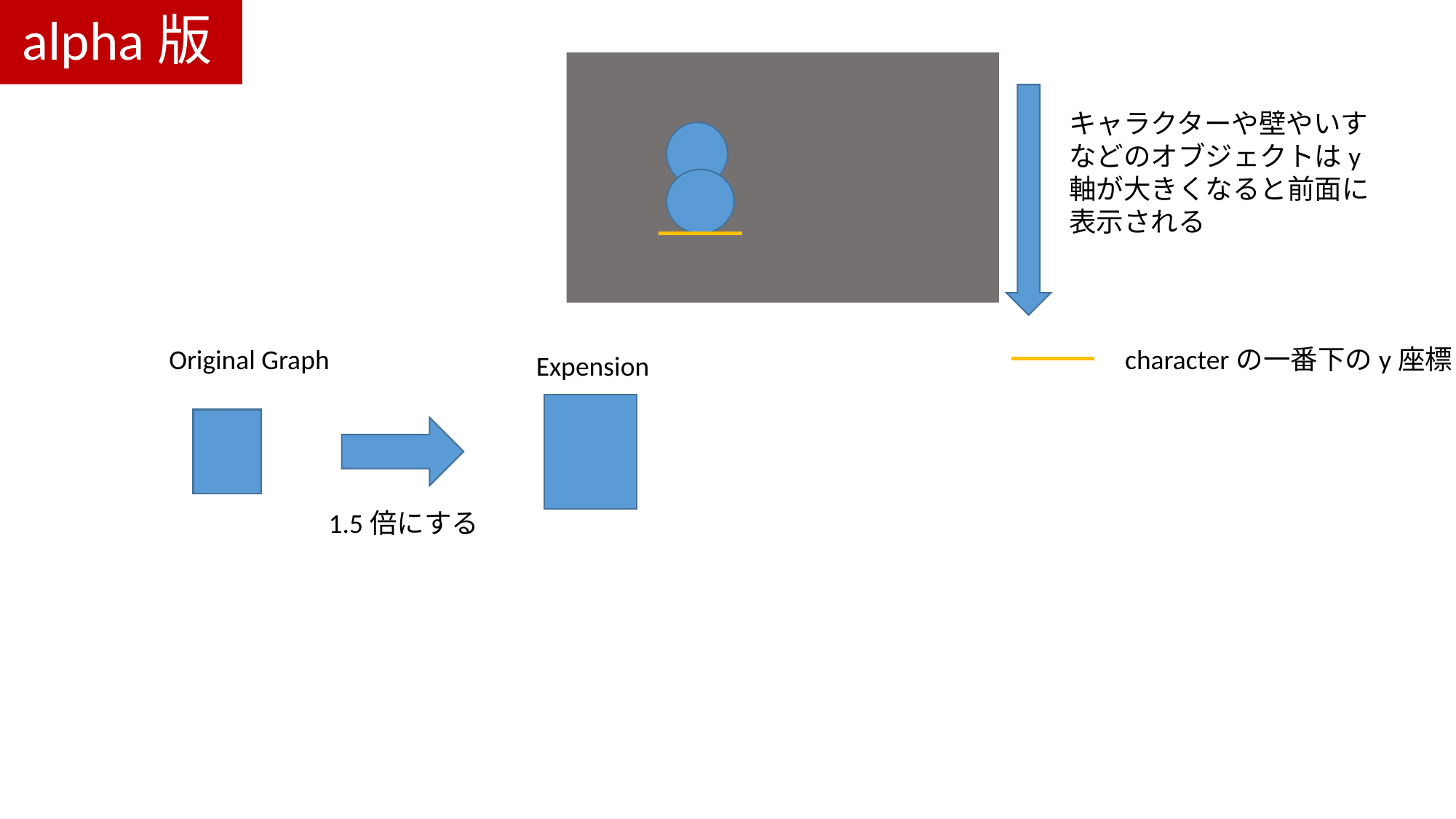

alpha版

キャラクターや壁やいすなどのオブジェクトはy軸が大きくなると前面に表示される

Original Graph
characterの一番下のy座標
Expension

1.5倍にする